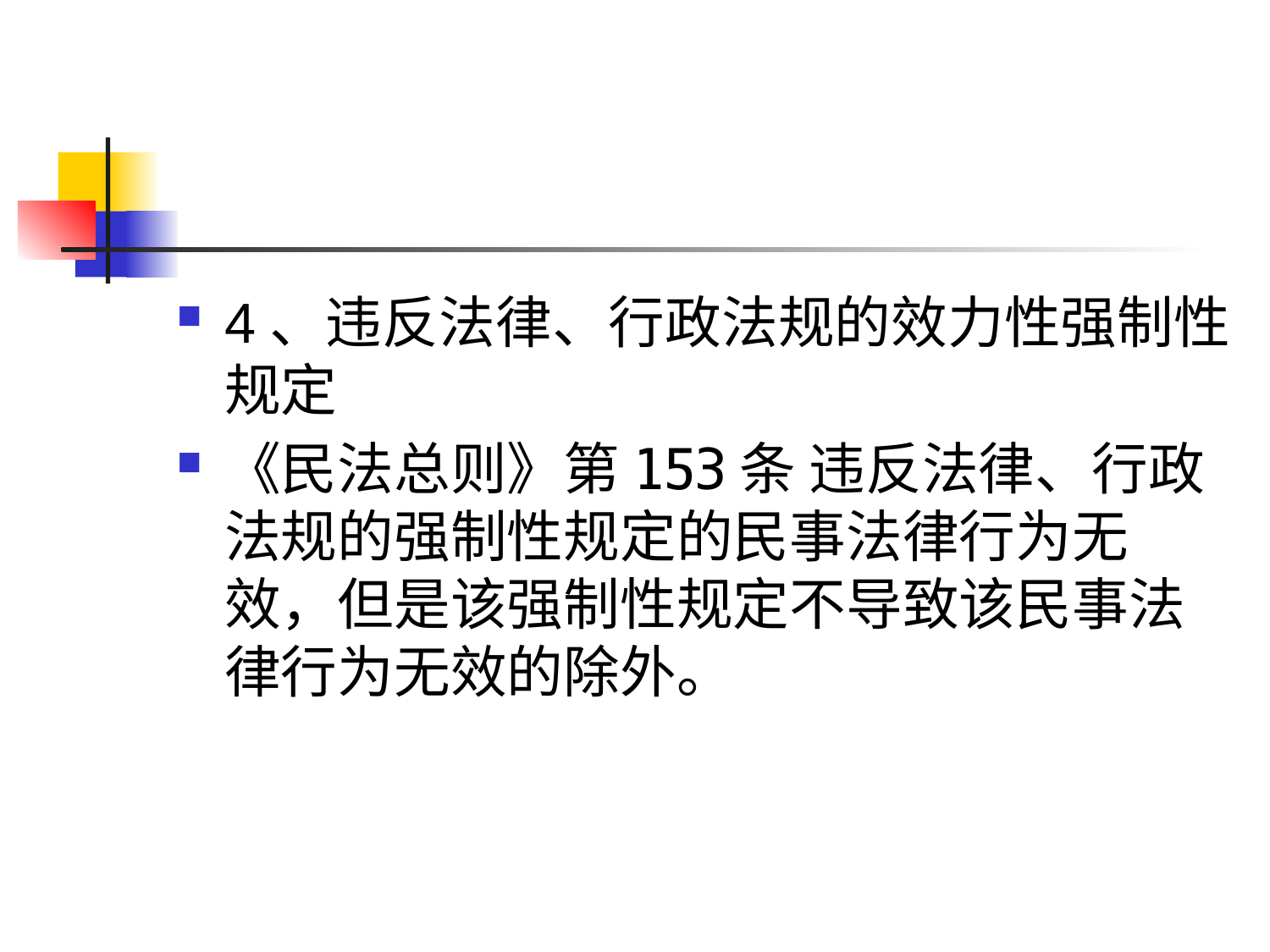

#
4、违反法律、行政法规的效力性强制性规定
《民法总则》第153条 违反法律、行政法规的强制性规定的民事法律行为无效，但是该强制性规定不导致该民事法律行为无效的除外。